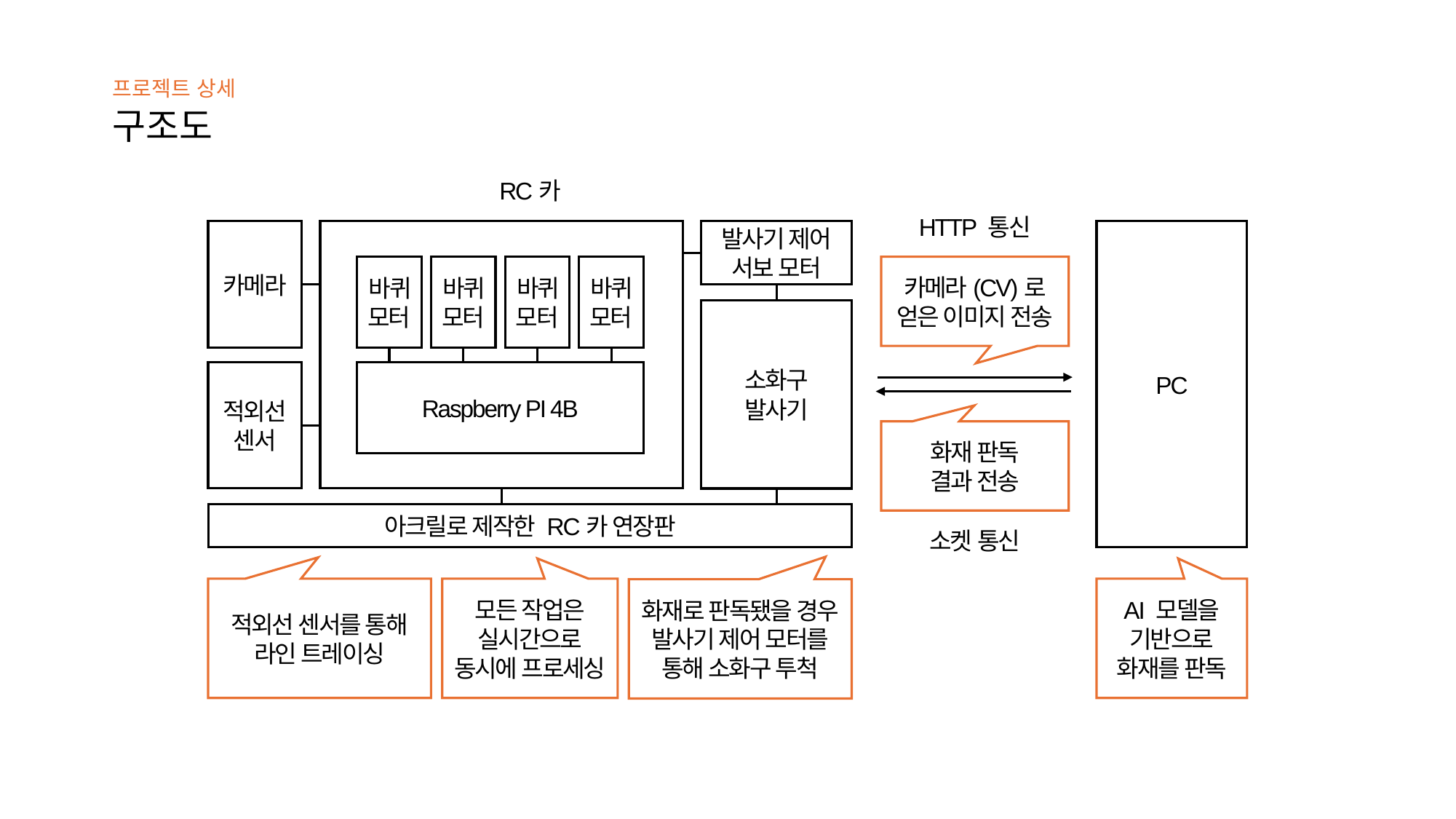

프로젝트 상세
구조도
RC카
HTTP 통신
발사기 제어
서보 모터
카메라

바퀴 모터
바퀴 모터
바퀴 모터
바퀴 모터
소화구
발사기
적외선
센서
Raspberry PI 4B
아크릴로 제작한 RC카 연장판
PC
카메라(CV)로
얻은 이미지 전송
화재 판독
결과 전송
적외선 센서를 통해
라인 트레이싱
모든 작업은
실시간으로
동시에 프로세싱
AI 모델을
기반으로
화재를 판독
화재로 판독됐을 경우
발사기 제어 모터를
통해 소화구 투척
소켓 통신